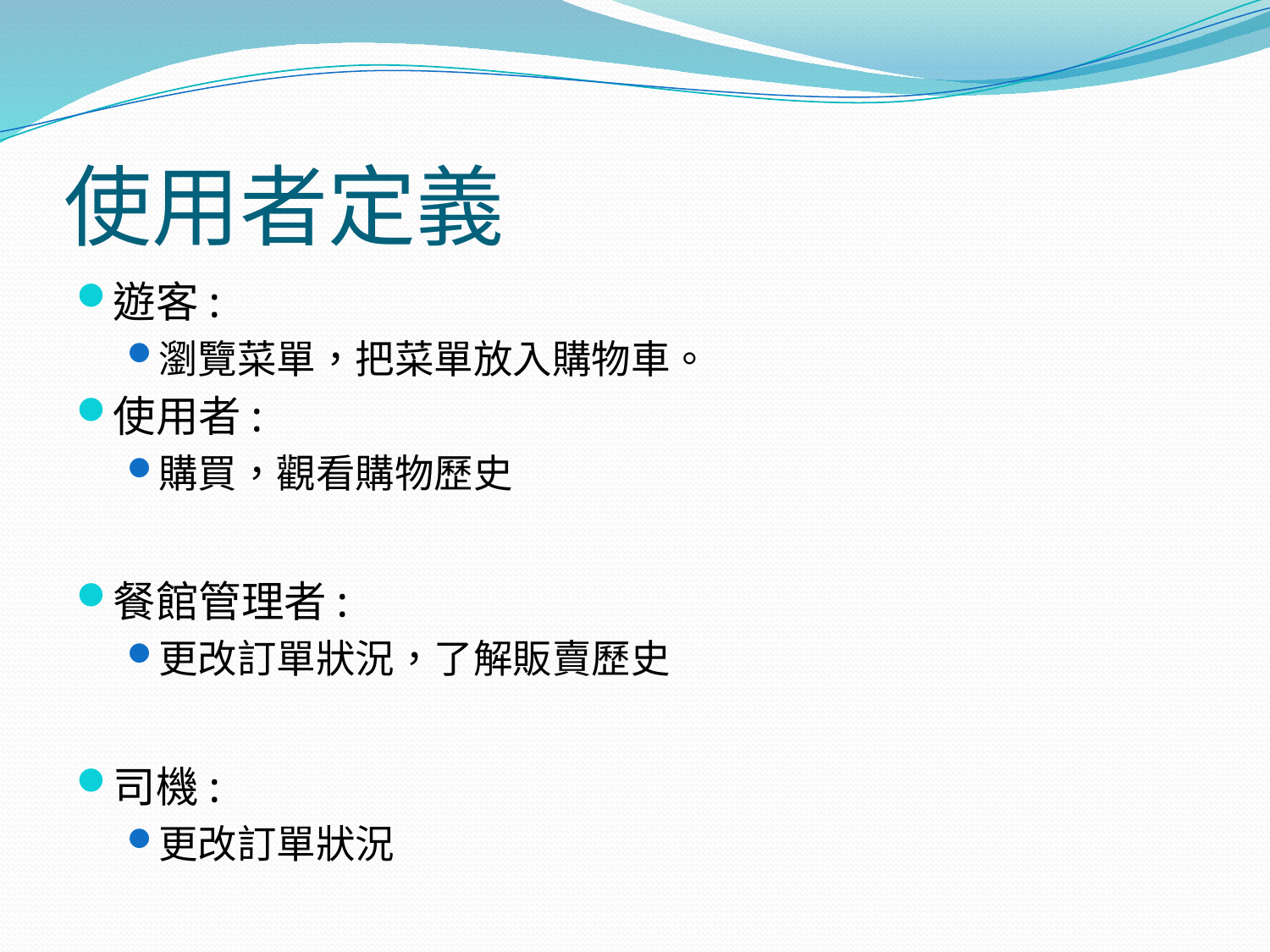

# 使用者定義
遊客:
瀏覽菜單，把菜單放入購物車。
使用者:
購買，觀看購物歷史

餐館管理者:
更改訂單狀況，了解販賣歷史

司機:
更改訂單狀況